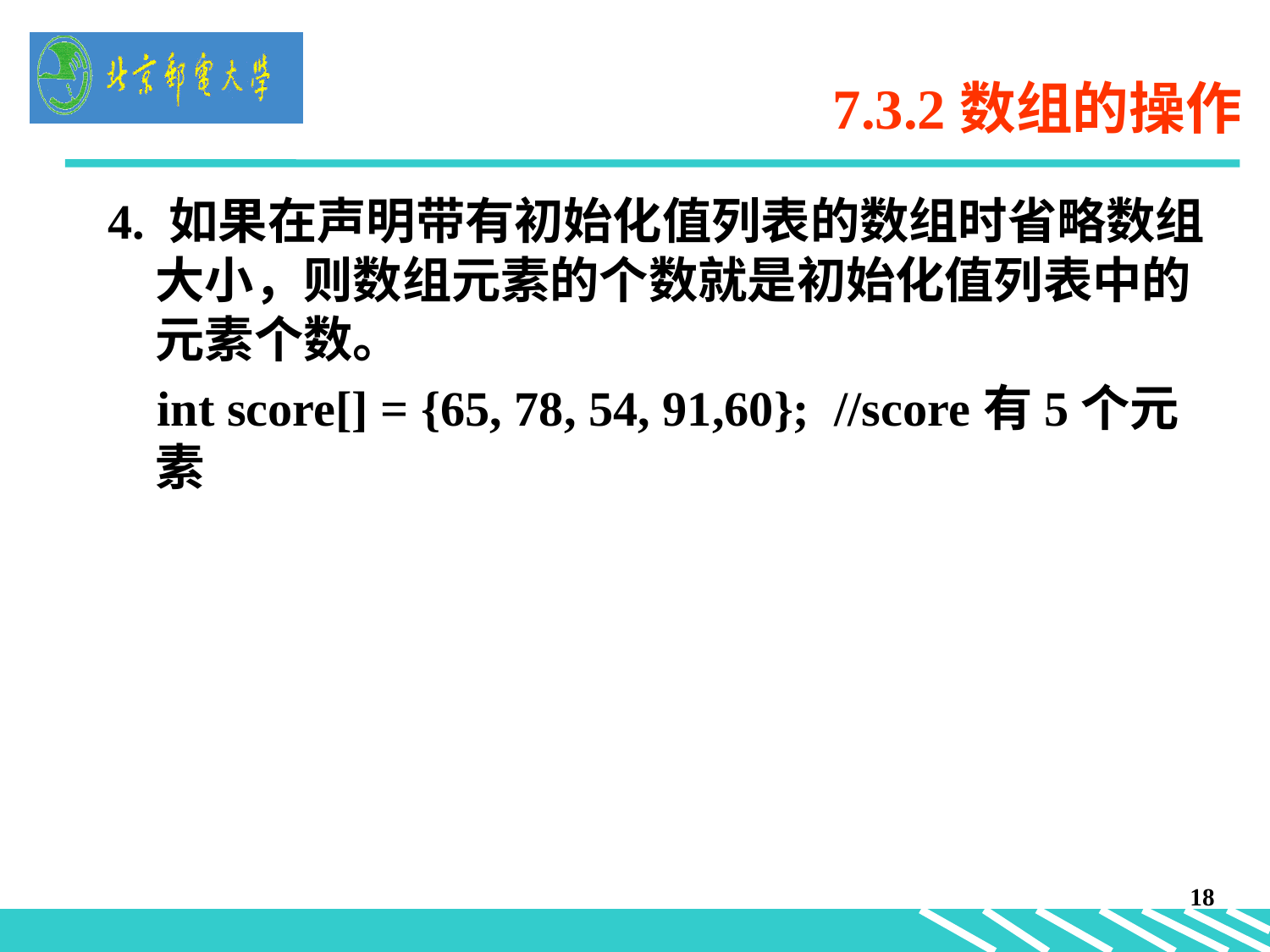

# 7.3.2数组的操作
4. 如果在声明带有初始化值列表的数组时省略数组大小，则数组元素的个数就是初始化值列表中的元素个数。
    int score[] = {65, 78, 54, 91,60};  //score有5个元素

18